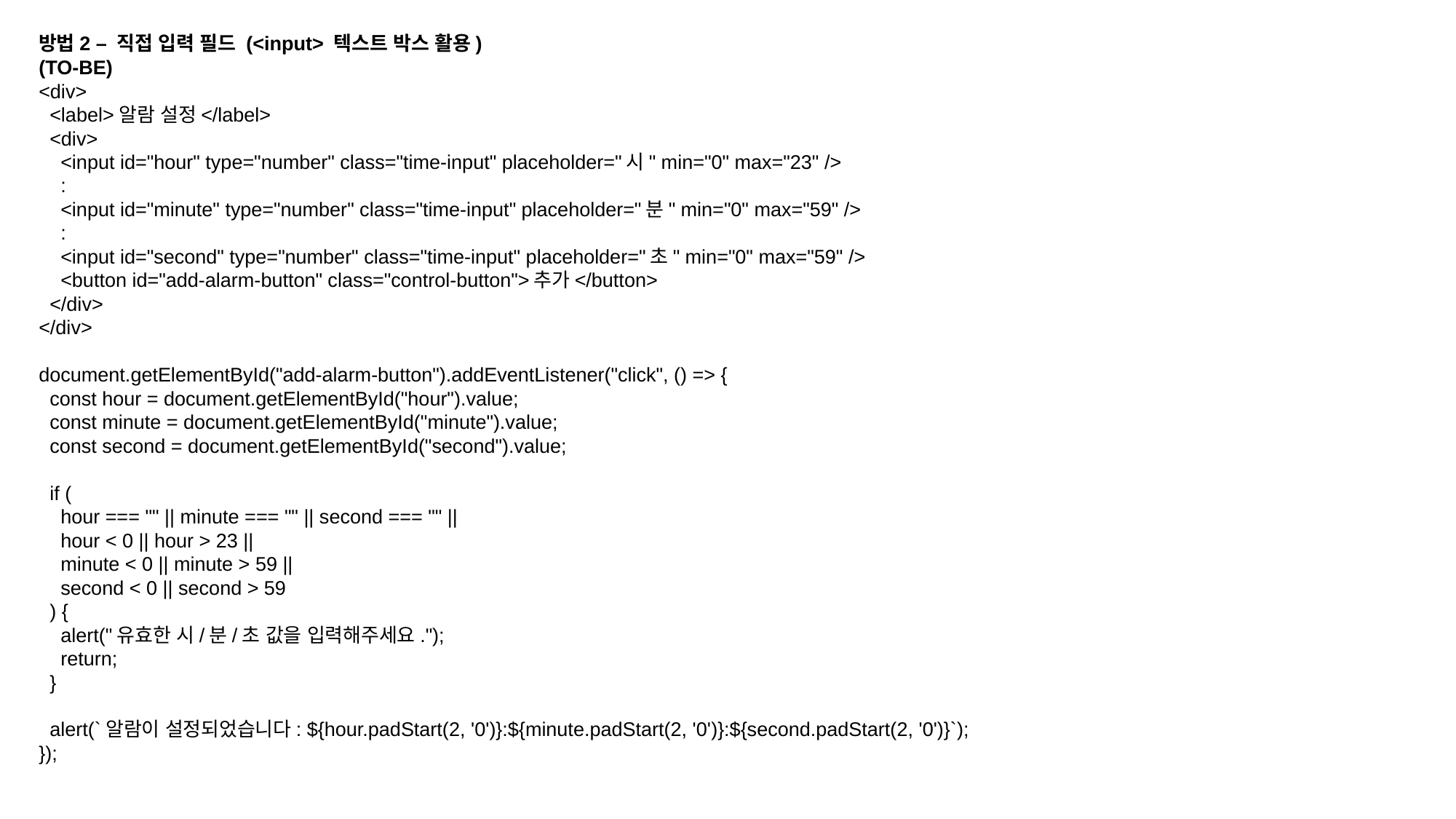

방법2 – 직접 입력 필드 (<input> 텍스트 박스 활용)
(TO-BE)
<div>
  <label>알람 설정</label>
  <div>
    <input id="hour" type="number" class="time-input" placeholder="시" min="0" max="23" />
    :
    <input id="minute" type="number" class="time-input" placeholder="분" min="0" max="59" />
    :
    <input id="second" type="number" class="time-input" placeholder="초" min="0" max="59" />
    <button id="add-alarm-button" class="control-button">추가</button>
  </div>
</div>

document.getElementById("add-alarm-button").addEventListener("click", () => {
  const hour = document.getElementById("hour").value;
  const minute = document.getElementById("minute").value;
  const second = document.getElementById("second").value;

  if (
    hour === "" || minute === "" || second === "" ||
    hour < 0 || hour > 23 ||
    minute < 0 || minute > 59 ||
    second < 0 || second > 59
  ) {
    alert("유효한 시/분/초 값을 입력해주세요.");
    return;
  }

  alert(`알람이 설정되었습니다: ${hour.padStart(2, '0')}:${minute.padStart(2, '0')}:${second.padStart(2, '0')}`);
});